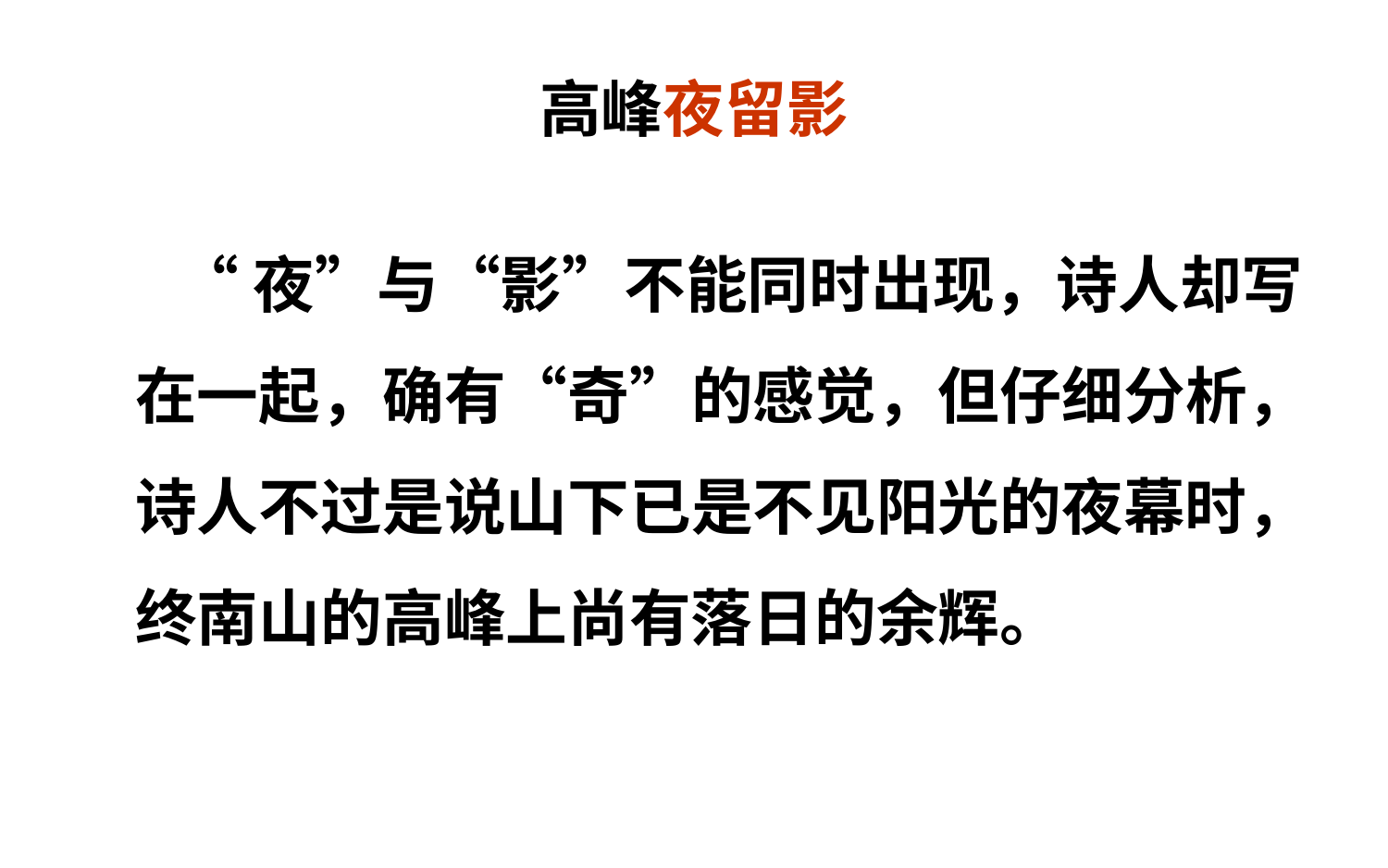

# 高峰夜留影
         “夜”与“影”不能同时出现，诗人却写在一起，确有“奇”的感觉，但仔细分析，诗人不过是说山下已是不见阳光的夜幕时，终南山的高峰上尚有落日的余辉。